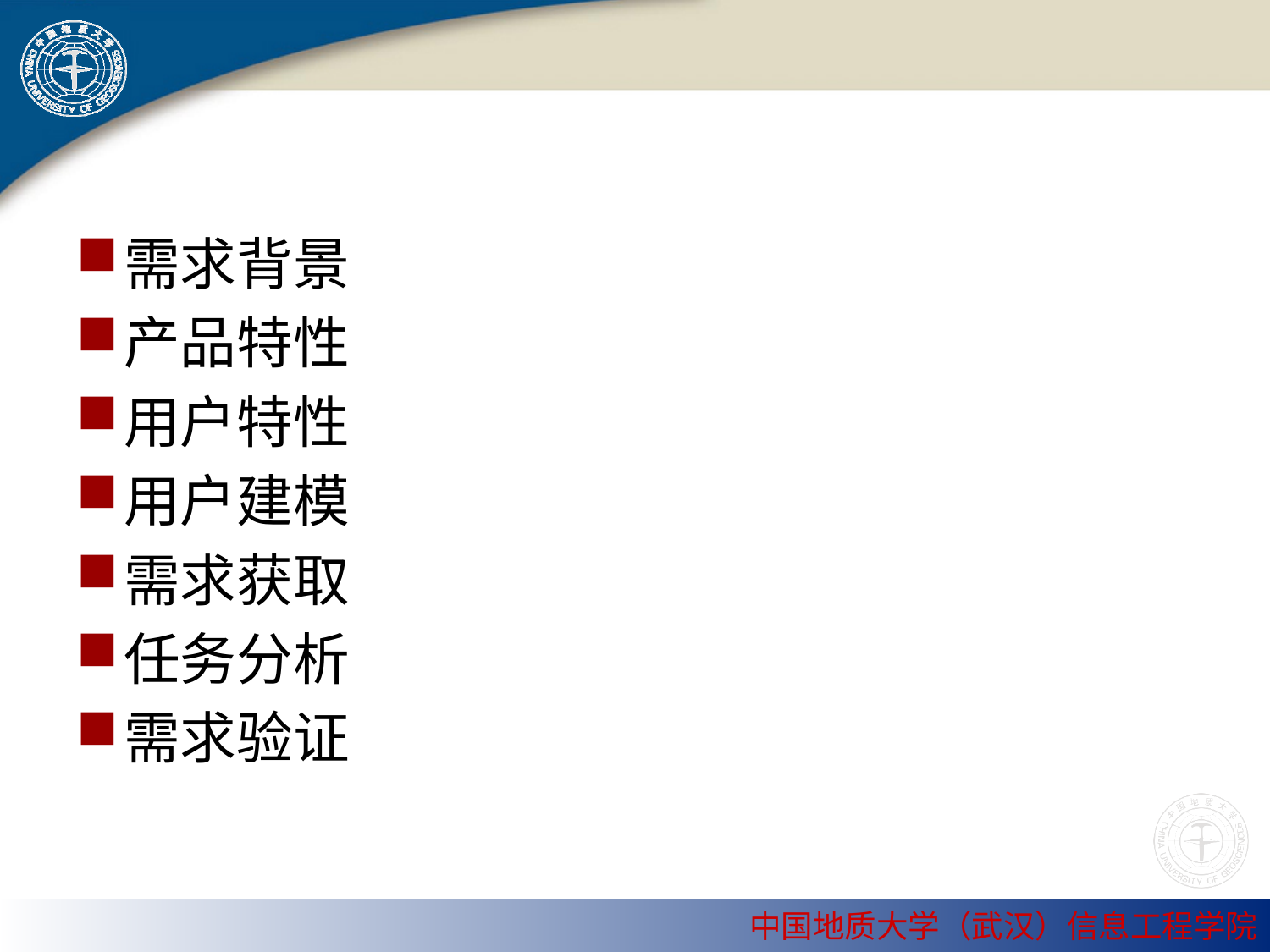

#
需求背景
产品特性
用户特性
用户建模
需求获取
任务分析
需求验证

2